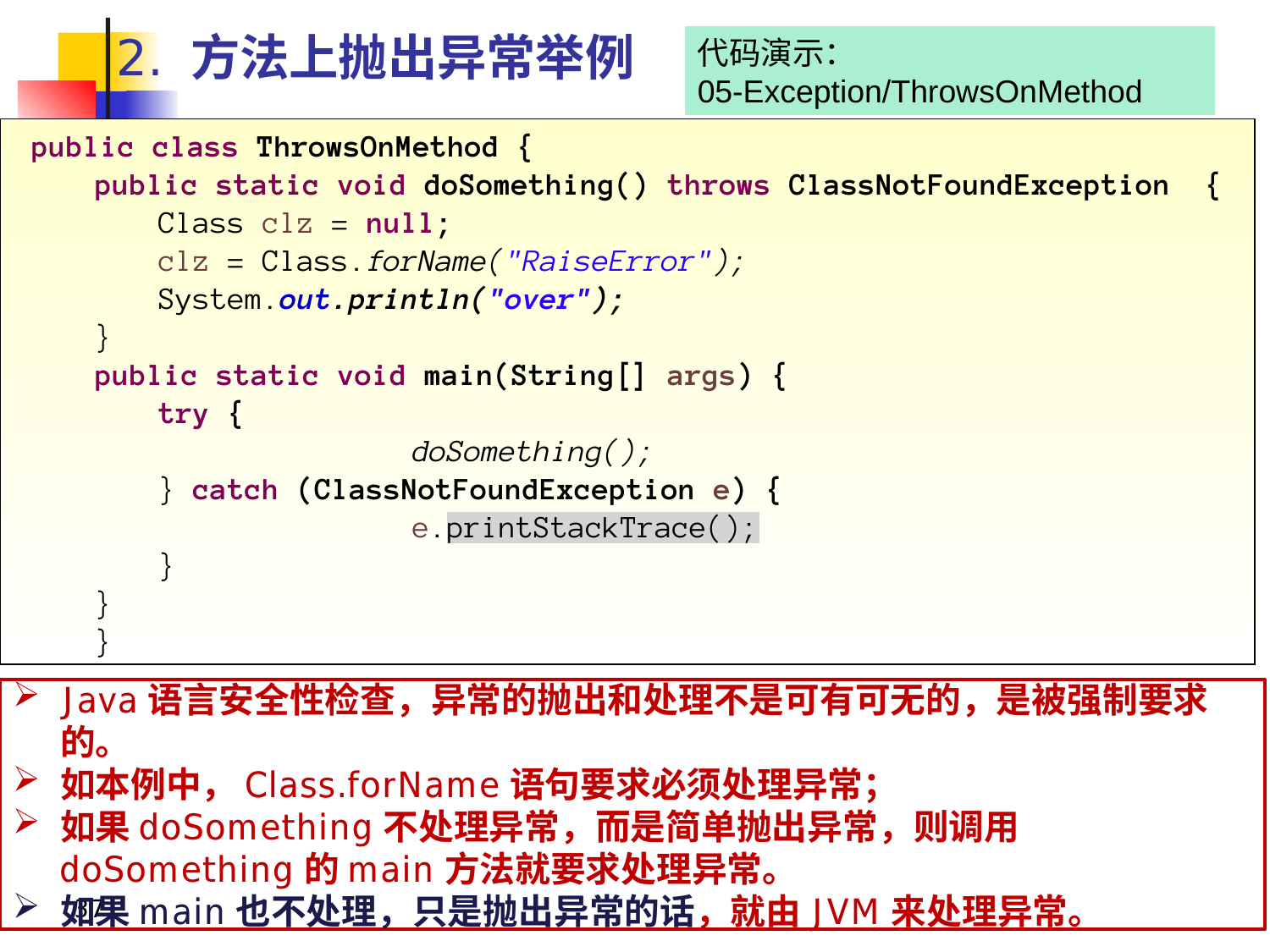

# 2. 方法上抛出异常举例
代码演示：
05-Exception/ThrowsOnMethod
public class ThrowsOnMethod {
public static void doSomething() throws ClassNotFoundException  {
Class clz = null;
clz = Class.forName("RaiseError");
System.out.println("over");
}
public static void main(String[] args) {
try {
		doSomething();
} catch (ClassNotFoundException e) {
		e.printStackTrace();
}
}
}
Java语言安全性检查，异常的抛出和处理不是可有可无的，是被强制要求的。
如本例中，Class.forName语句要求必须处理异常；
如果doSomething不处理异常，而是简单抛出异常，则调用doSomething的main方法就要求处理异常。
如果main也不处理，只是抛出异常的话，就由JVM来处理异常。
37